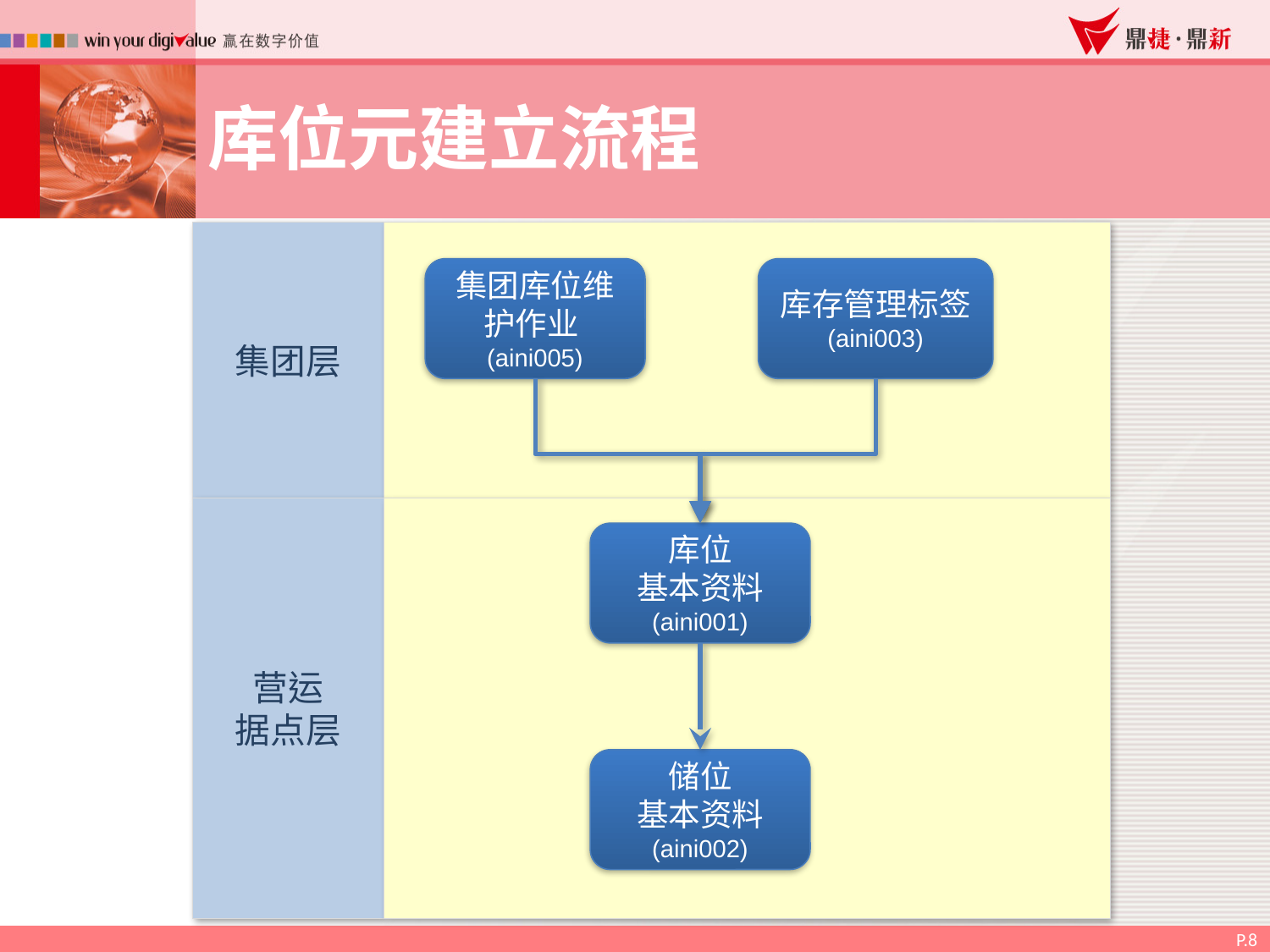

库位元建立流程
集团层

集团库位维护作业(aini005)
库存管理标签
(aini003)
营运
据点层

库位
基本资料
(aini001)
储位
基本资料
(aini002)